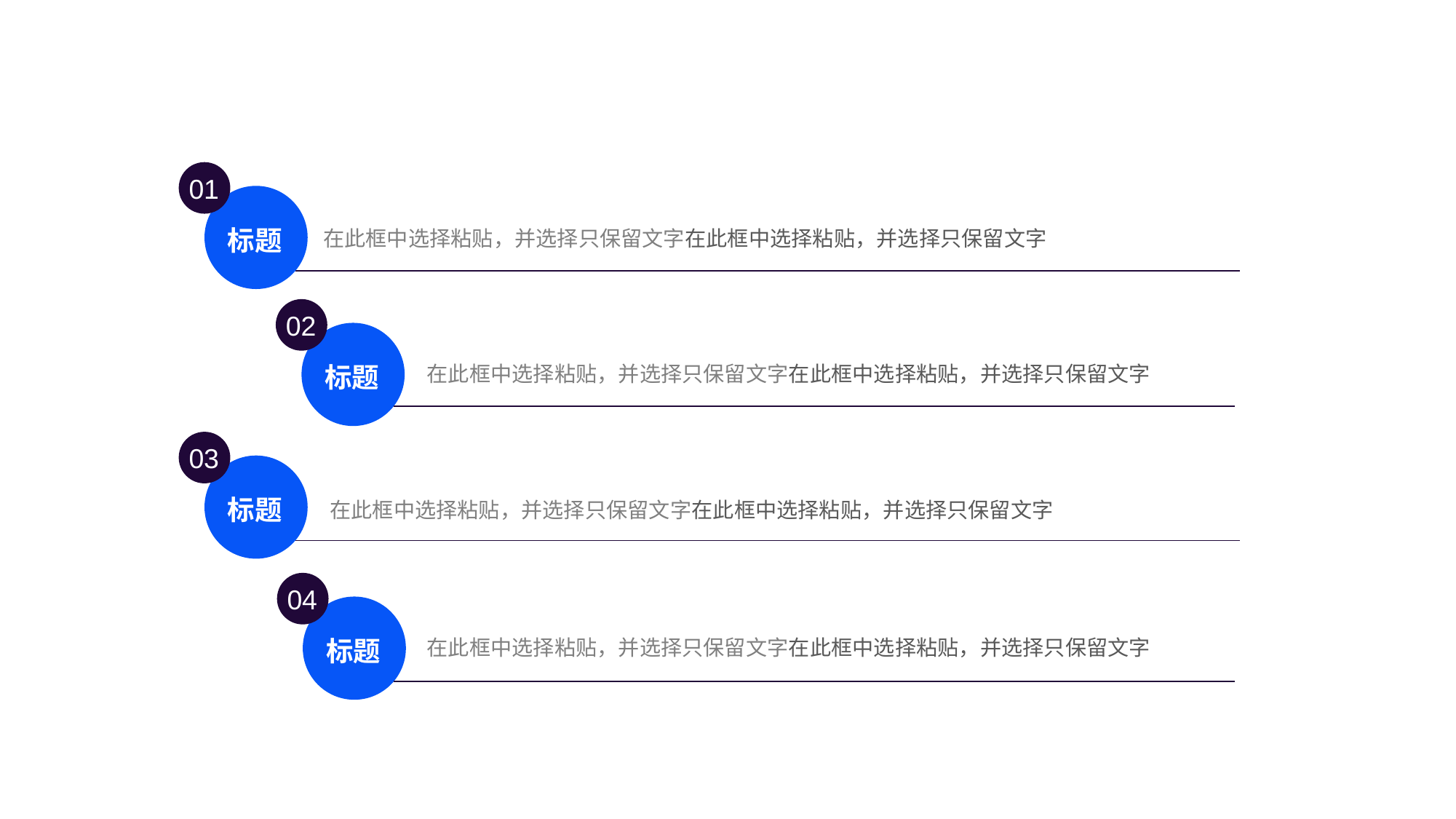

01

标题
在此框中选择粘贴，并选择只保留文字在此框中选择粘贴，并选择只保留文字

02

标题
在此框中选择粘贴，并选择只保留文字在此框中选择粘贴，并选择只保留文字

03

标题
在此框中选择粘贴，并选择只保留文字在此框中选择粘贴，并选择只保留文字

04

标题
在此框中选择粘贴，并选择只保留文字在此框中选择粘贴，并选择只保留文字